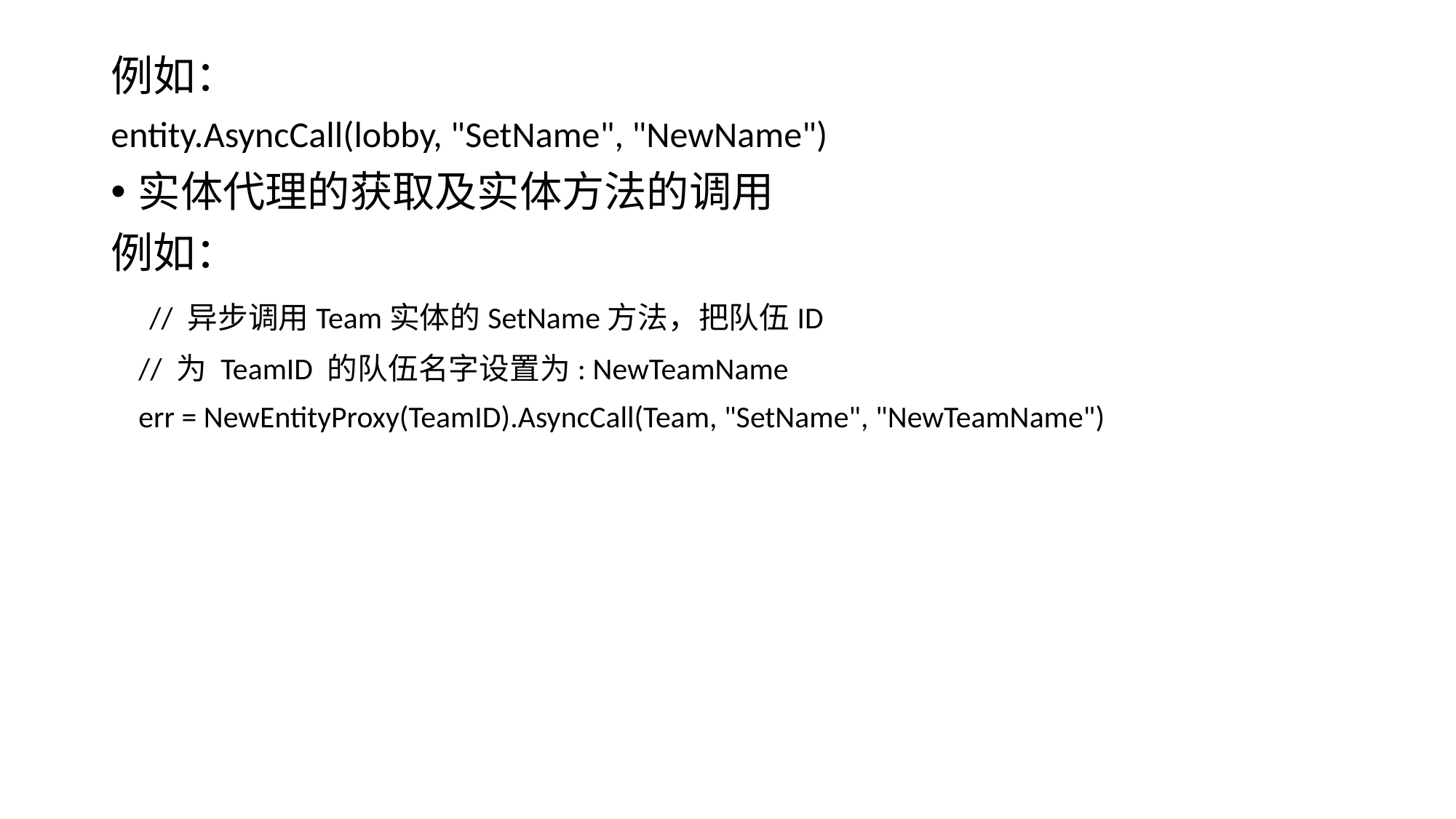

例如：
entity.AsyncCall(lobby, "SetName", "NewName")
实体代理的获取及实体方法的调用
例如：
    // 异步调用Team实体的SetName方法，把队伍ID
    // 为 TeamID 的队伍名字设置为: NewTeamName
    err = NewEntityProxy(TeamID).AsyncCall(Team, "SetName", "NewTeamName")